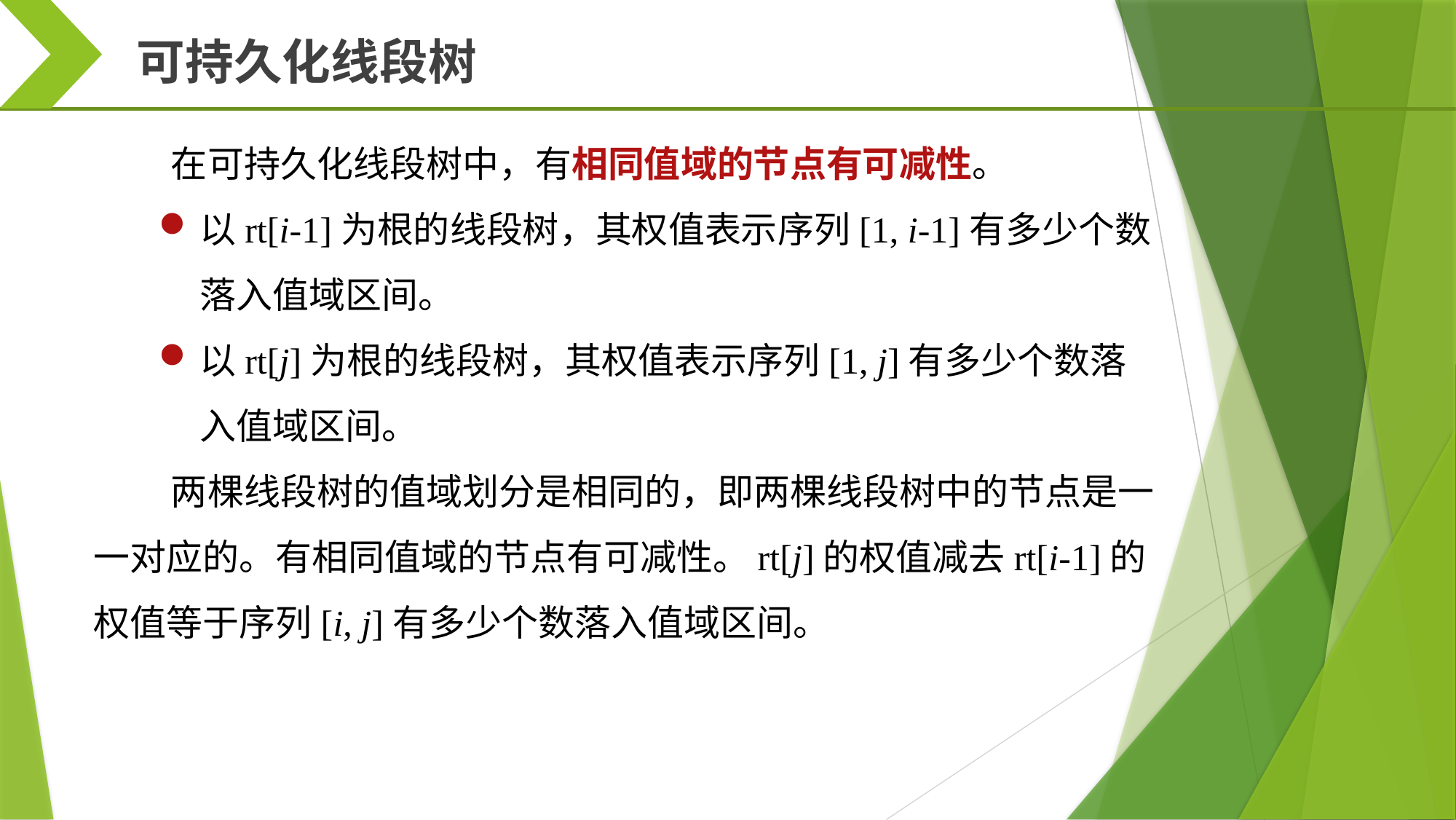

可持久化线段树
在可持久化线段树中，有相同值域的节点有可减性。
以rt[i-1]为根的线段树，其权值表示序列[1, i-1]有多少个数落入值域区间。
以rt[j]为根的线段树，其权值表示序列[1, j]有多少个数落入值域区间。
两棵线段树的值域划分是相同的，即两棵线段树中的节点是一一对应的。有相同值域的节点有可减性。rt[j]的权值减去rt[i-1]的权值等于序列[i, j]有多少个数落入值域区间。